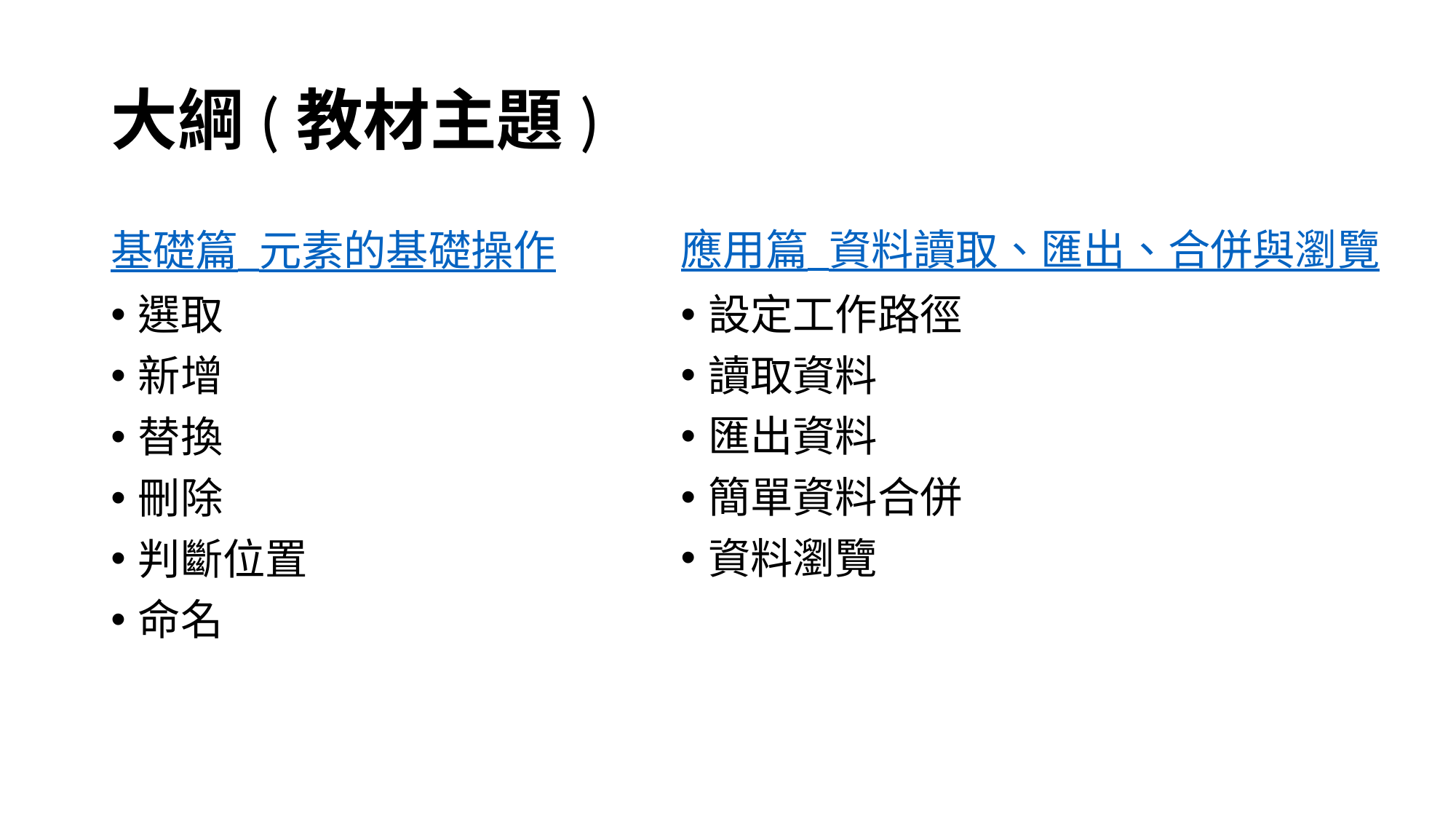

# 大綱(教材主題)
應用篇_資料讀取、匯出、合併與瀏覽
設定工作路徑
讀取資料
匯出資料
簡單資料合併
資料瀏覽
基礎篇_元素的基礎操作
選取
新增
替換
刪除
判斷位置
命名